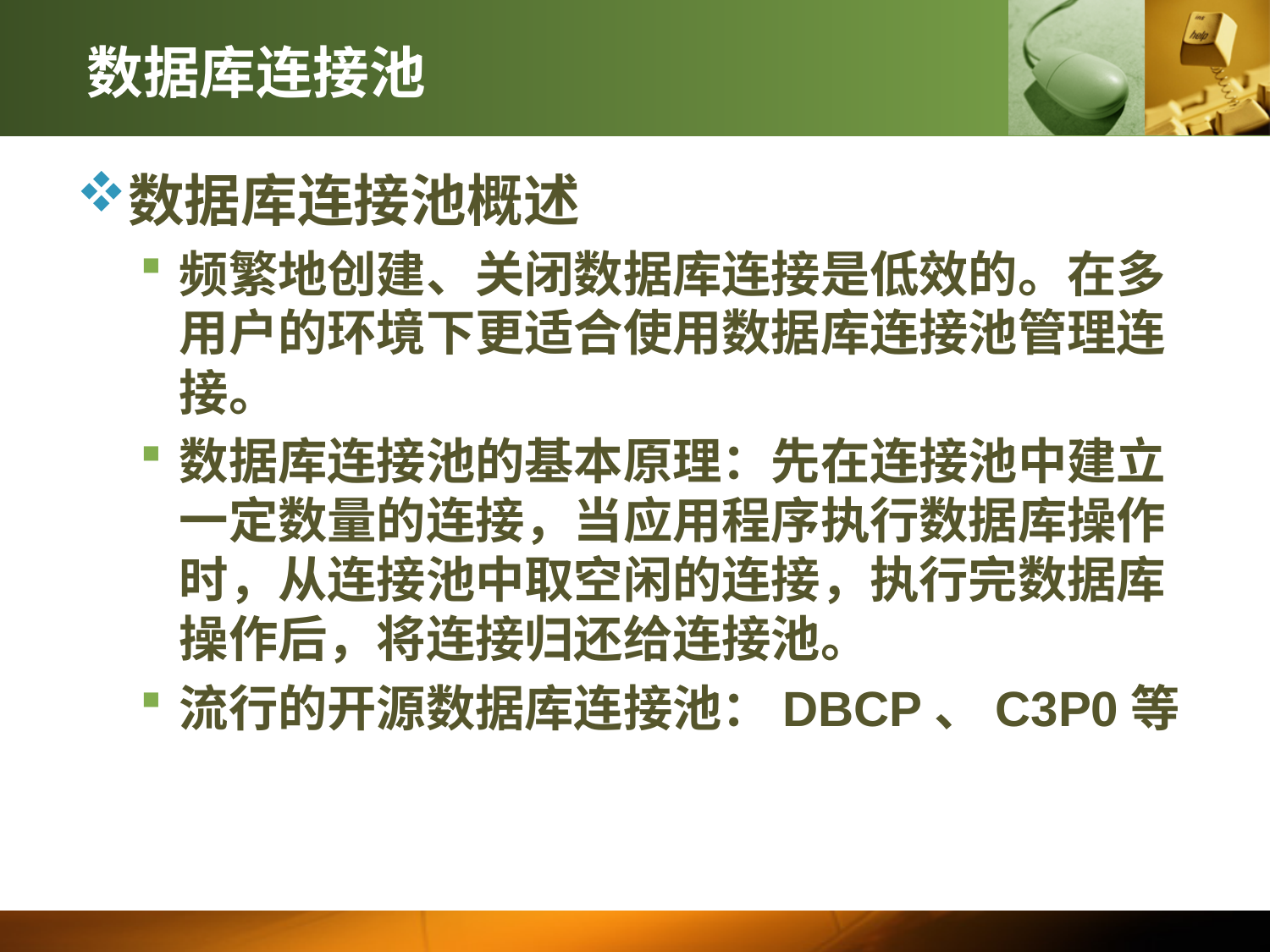

# 数据库连接池
数据库连接池概述
频繁地创建、关闭数据库连接是低效的。在多用户的环境下更适合使用数据库连接池管理连接。
数据库连接池的基本原理：先在连接池中建立一定数量的连接，当应用程序执行数据库操作时，从连接池中取空闲的连接，执行完数据库操作后，将连接归还给连接池。
流行的开源数据库连接池：DBCP、C3P0等